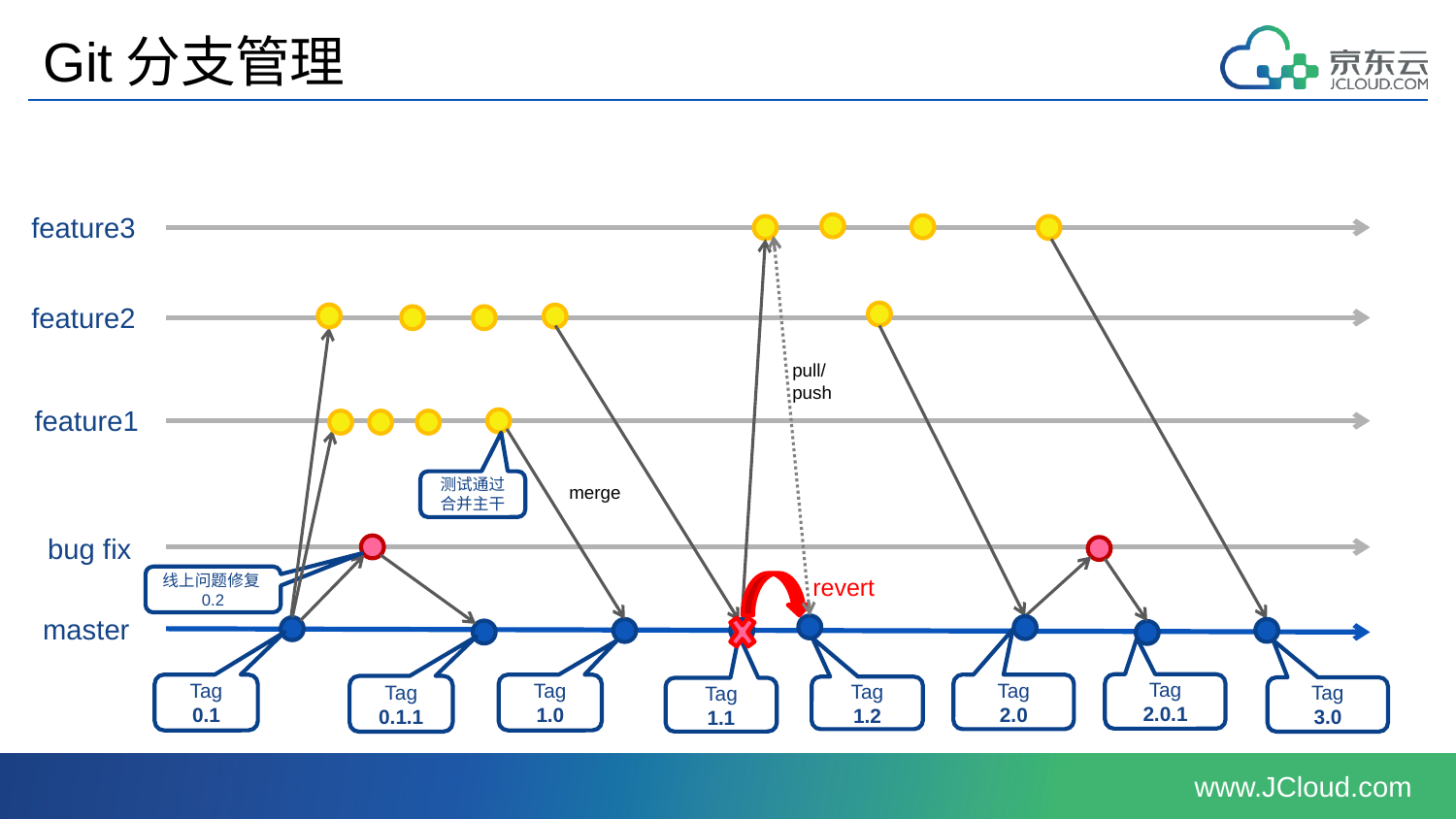

# Git分支管理
feature3

feature2

pull/push
feature1

测试通过
合并主干
merge
bug fix

revert
线上问题修复0.2
master

Tag
2.0.1
Tag
0.1
Tag
1.0
Tag
2.0
Tag
0.1.1
Tag
1.2
Tag
3.0
Tag
1.1